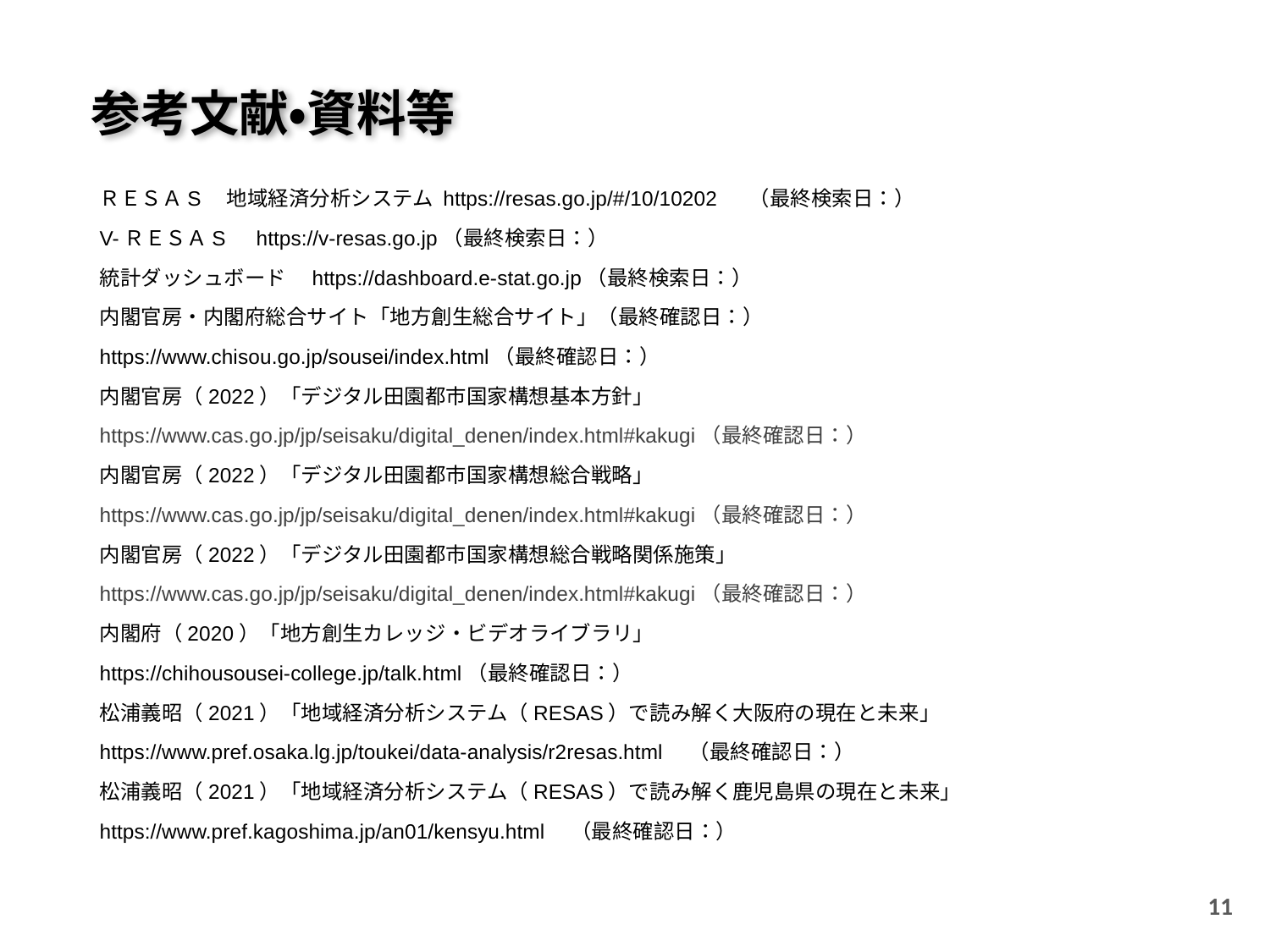

参考文献・資料等
ＲＥＳＡS　地域経済分析システム https://resas.go.jp/#/10/10202 　（最終検索日：）
V-ＲＥＳＡS　https://v-resas.go.jp（最終検索日：）
統計ダッシュボード　https://dashboard.e-stat.go.jp（最終検索日：）
内閣官房・内閣府総合サイト「地方創生総合サイト」（最終確認日：）
https://www.chisou.go.jp/sousei/index.html（最終確認日：）
内閣官房（2022）「デジタル田園都市国家構想基本方針」
https://www.cas.go.jp/jp/seisaku/digital_denen/index.html#kakugi（最終確認日：）
内閣官房（2022）「デジタル田園都市国家構想総合戦略」
https://www.cas.go.jp/jp/seisaku/digital_denen/index.html#kakugi（最終確認日：）
内閣官房（2022）「デジタル田園都市国家構想総合戦略関係施策」
https://www.cas.go.jp/jp/seisaku/digital_denen/index.html#kakugi（最終確認日：）
内閣府（2020）「地方創生カレッジ・ビデオライブラリ」
https://chihousousei-college.jp/talk.html（最終確認日：）
松浦義昭（2021）「地域経済分析システム（RESAS​）で読み解く大阪府の現在と未来」
https://www.pref.osaka.lg.jp/toukei/data-analysis/r2resas.html　（最終確認日：）
松浦義昭（2021）「地域経済分析システム（RESAS​）で読み解く鹿児島県の現在と未来」
https://www.pref.kagoshima.jp/an01/kensyu.html　（最終確認日：）

11